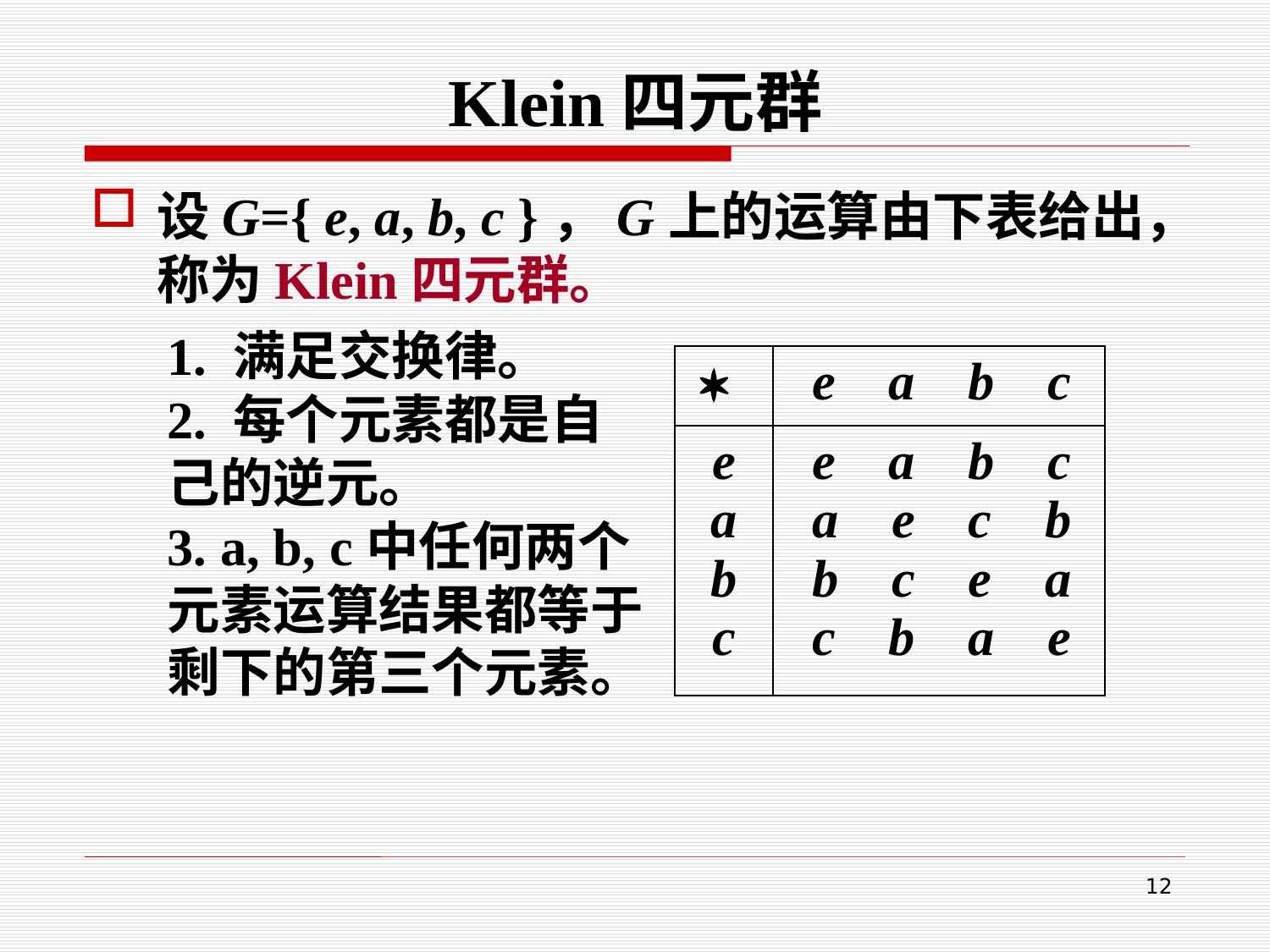

# Klein四元群
设G={ e, a, b, c }，G上的运算由下表给出，称为Klein四元群。
1. 满足交换律。
2. 每个元素都是自己的逆元。
3. a, b, c中任何两个元素运算结果都等于剩下的第三个元素。
| ∗ | e a b c |
| --- | --- |
| e a b c | e a b c a e c b b c e a c b a e |
12